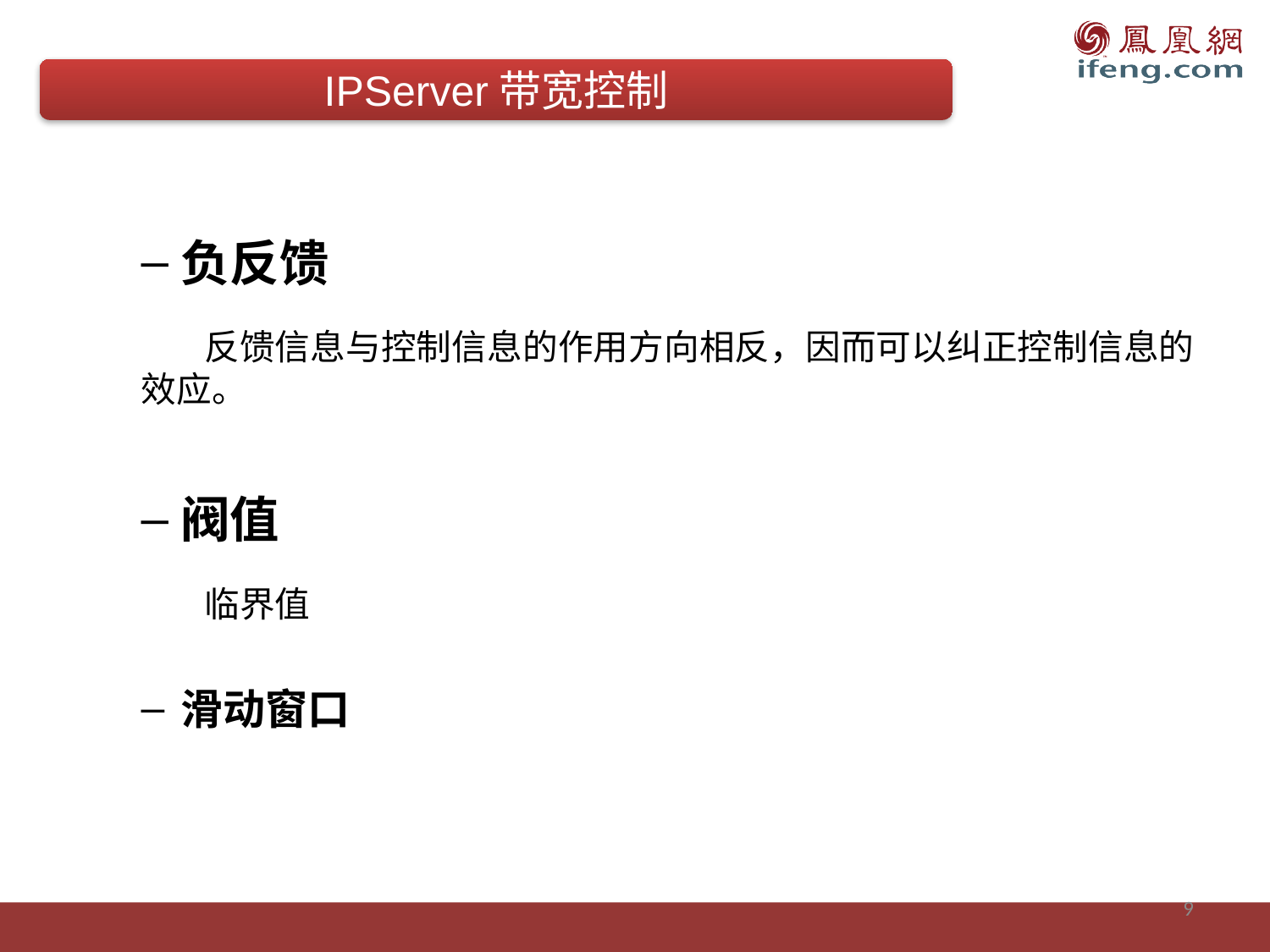

IPServer带宽控制

负反馈

       反馈信息与控制信息的作用方向相反，因而可以纠正控制信息的效应。

阀值

       临界值

滑动窗口

9